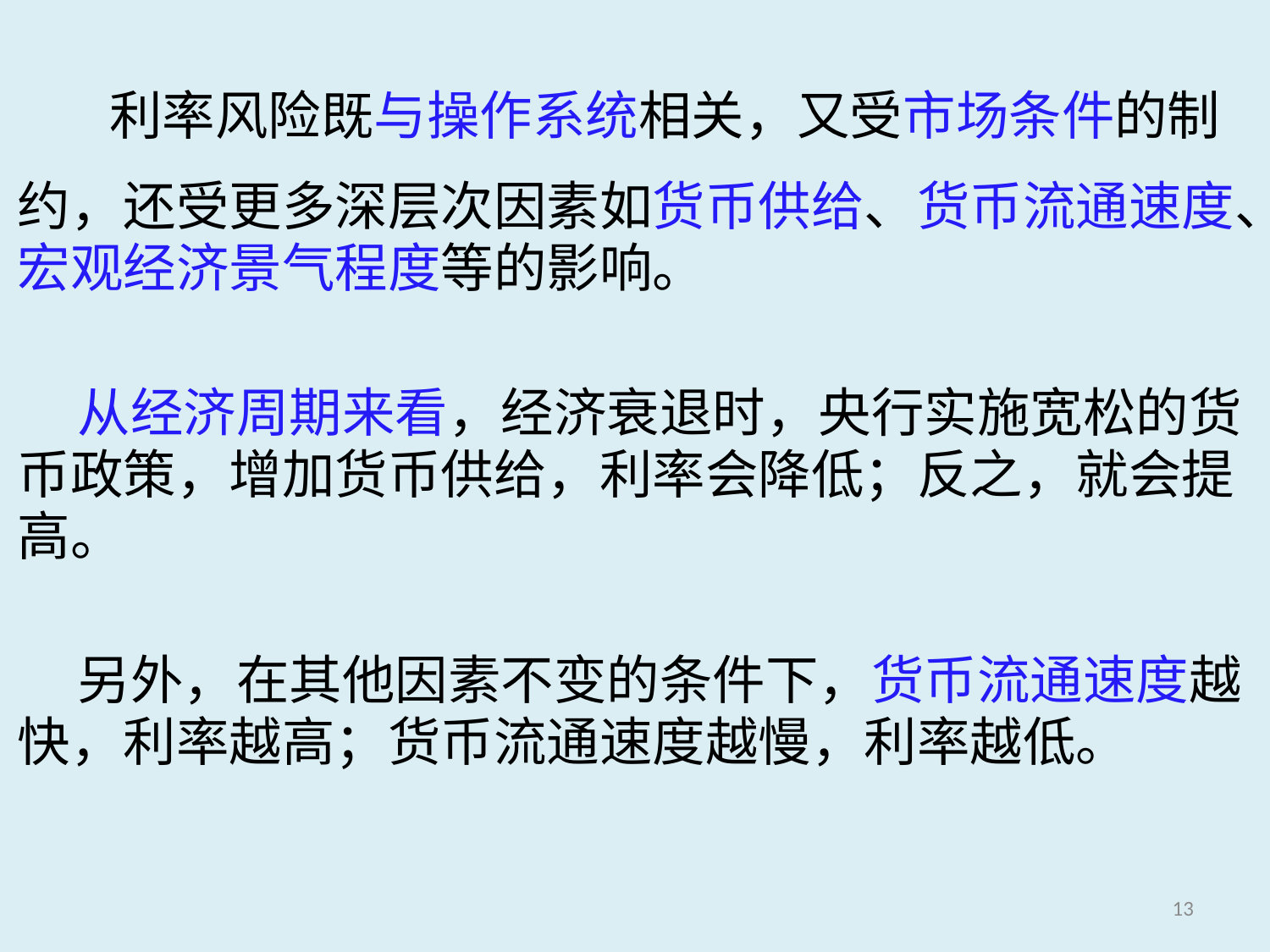

利率风险既与操作系统相关，又受市场条件的制约，还受更多深层次因素如货币供给、货币流通速度、宏观经济景气程度等的影响。

    从经济周期来看，经济衰退时，央行实施宽松的货币政策，增加货币供给，利率会降低；反之，就会提高。

    另外，在其他因素不变的条件下，货币流通速度越快，利率越高；货币流通速度越慢，利率越低。
13